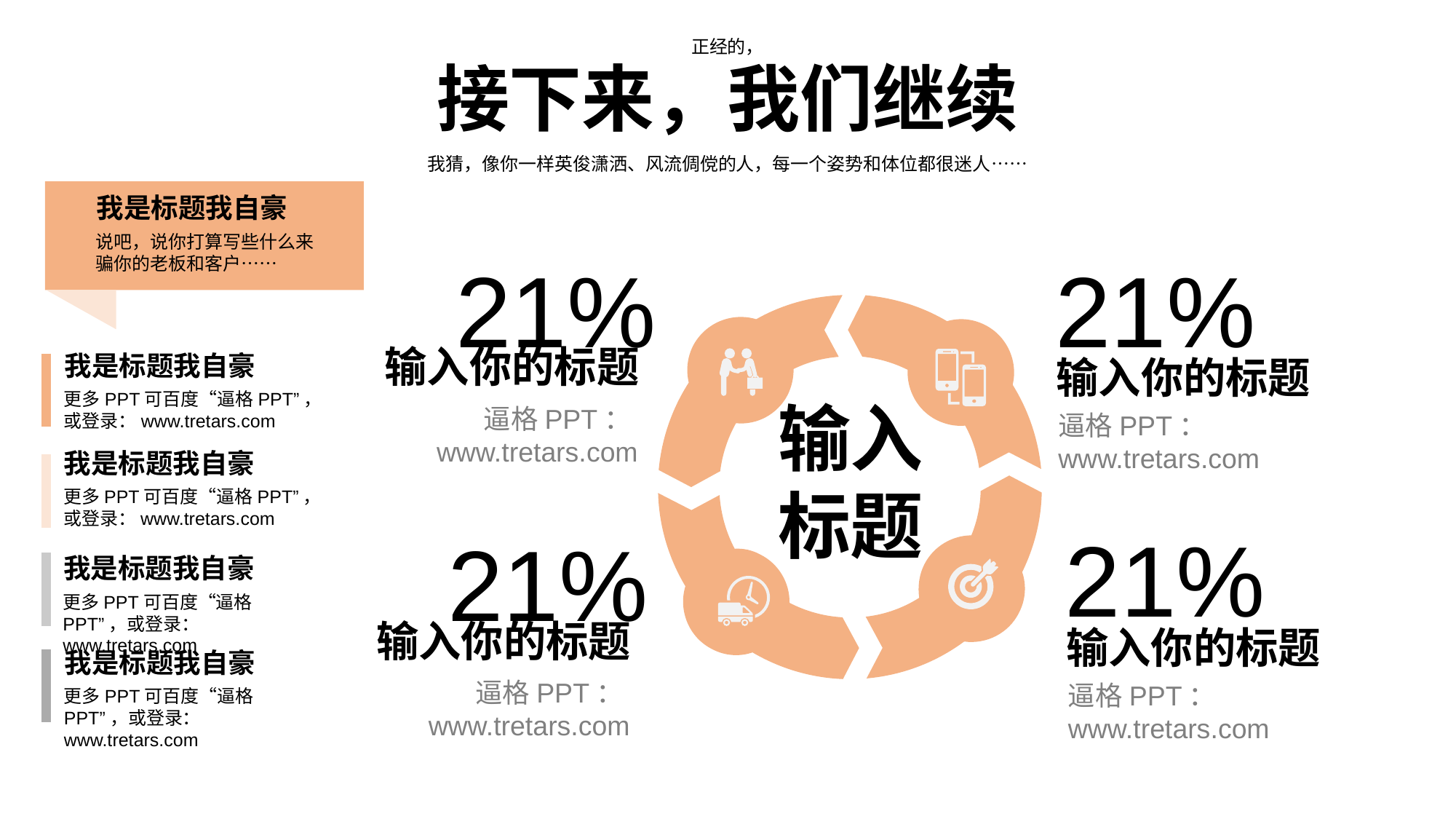

正经的，
接下来，我们继续
我猜，像你一样英俊潇洒、风流倜傥的人，每一个姿势和体位都很迷人……

我是标题我自豪
说吧，说你打算写些什么来骗你的老板和客户……
21%
21%

输入你的标题
我是标题我自豪
输入你的标题

更多PPT可百度“逼格PPT”，或登录：www.tretars.com
输入标题
逼格PPT：www.tretars.com
逼格PPT：www.tretars.com
我是标题我自豪
更多PPT可百度“逼格PPT”，或登录：www.tretars.com
21%
21%
我是标题我自豪

更多PPT可百度“逼格PPT”，或登录：www.tretars.com
输入你的标题
输入你的标题
我是标题我自豪
逼格PPT：www.tretars.com
逼格PPT：www.tretars.com
更多PPT可百度“逼格PPT”，或登录：www.tretars.com